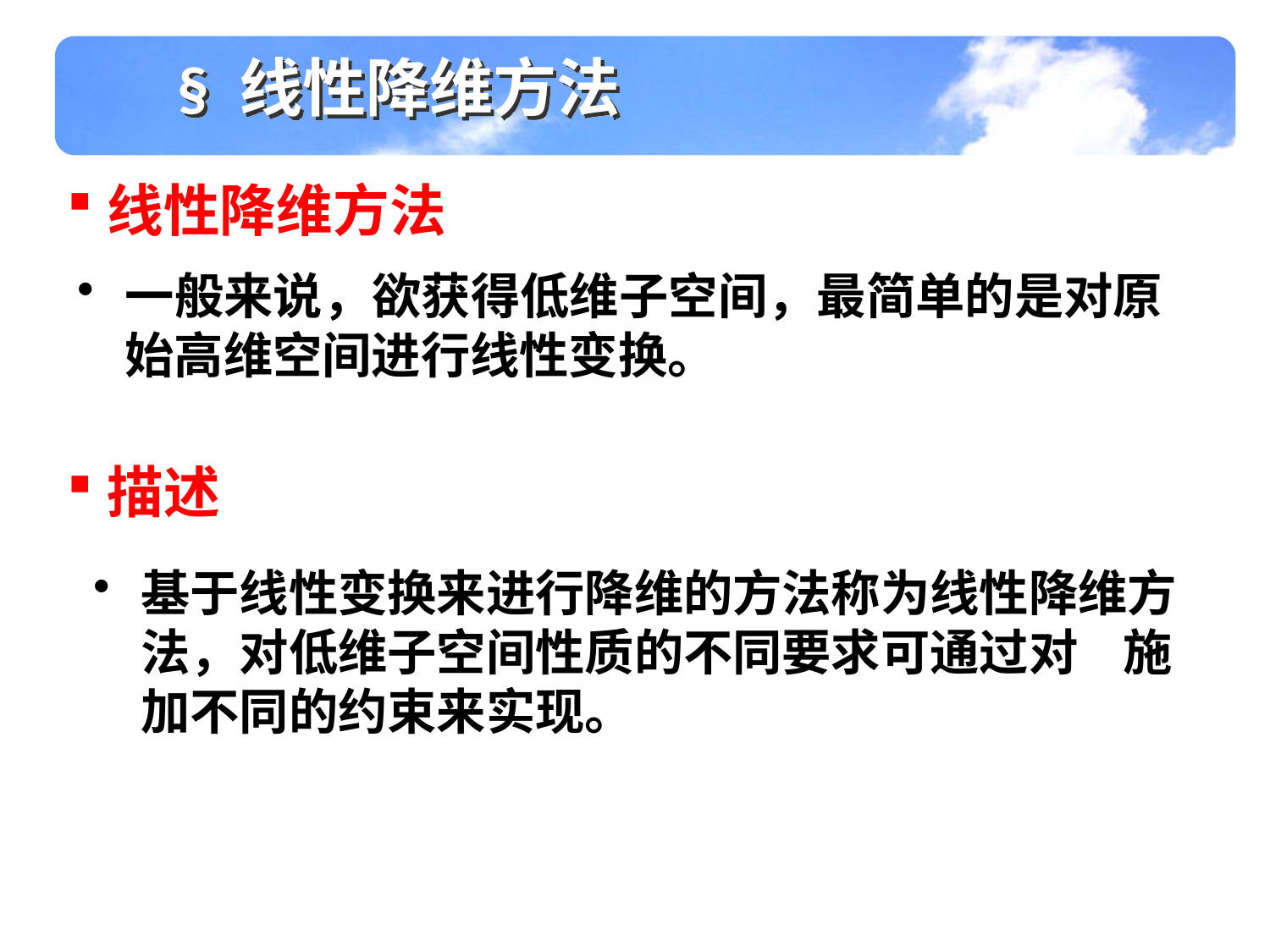

§ 线性降维方法
线性降维方法
一般来说，欲获得低维子空间，最简单的是对原始高维空间进行线性变换。
描述
基于线性变换来进行降维的方法称为线性降维方法，对低维子空间性质的不同要求可通过对    施加不同的约束来实现。